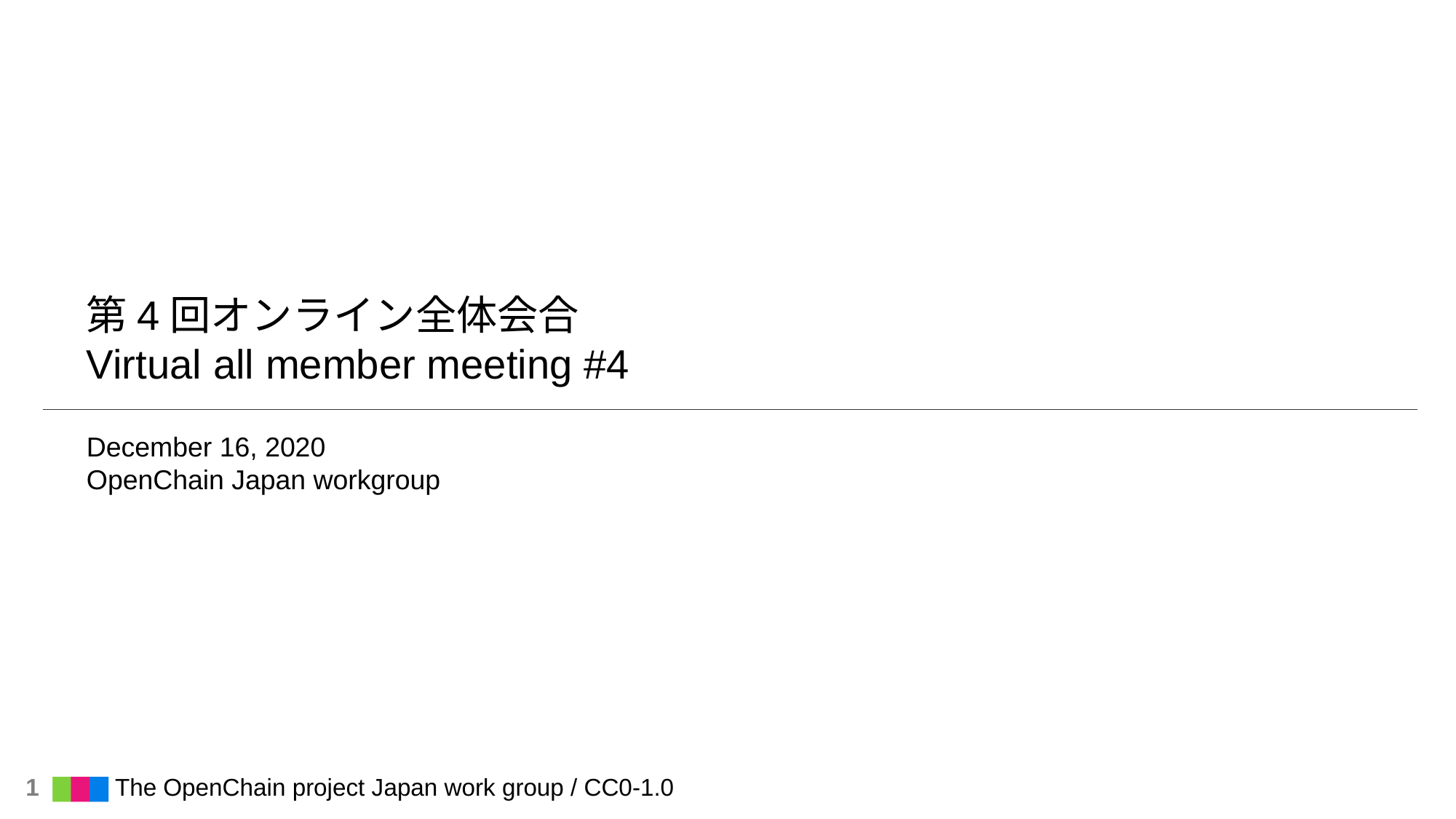

# 第4回オンライン全体会合 Virtual all member meeting #4
December 16, 2020
OpenChain Japan workgroup